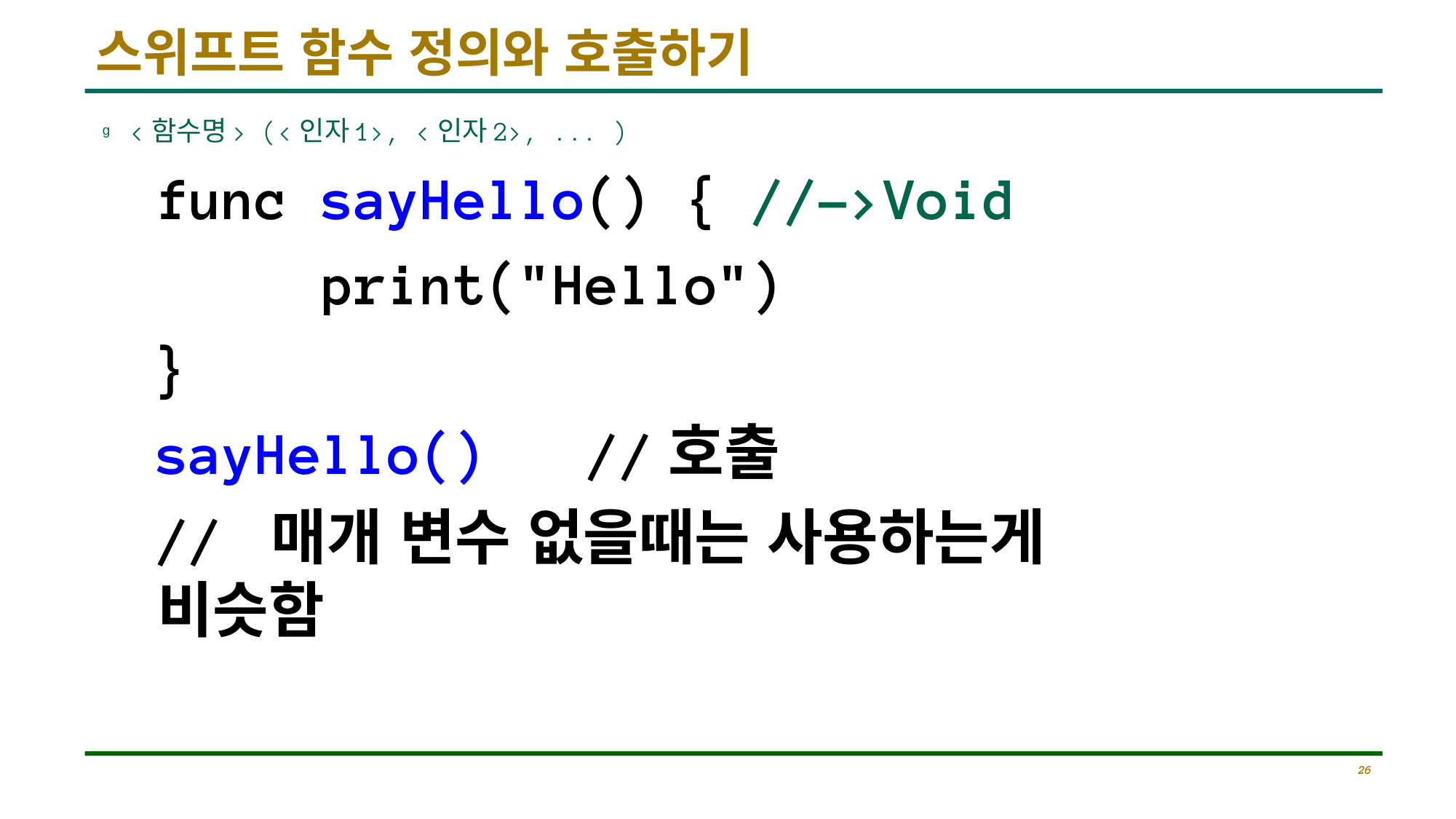

# 스위프트 함수 정의와 호출하기
<함수명> (<인자1>, <인자2>, ... )
func sayHello() { //->Void
     print("Hello")
}
sayHello()   //호출
// 매개 변수 없을때는 사용하는게 비슷함